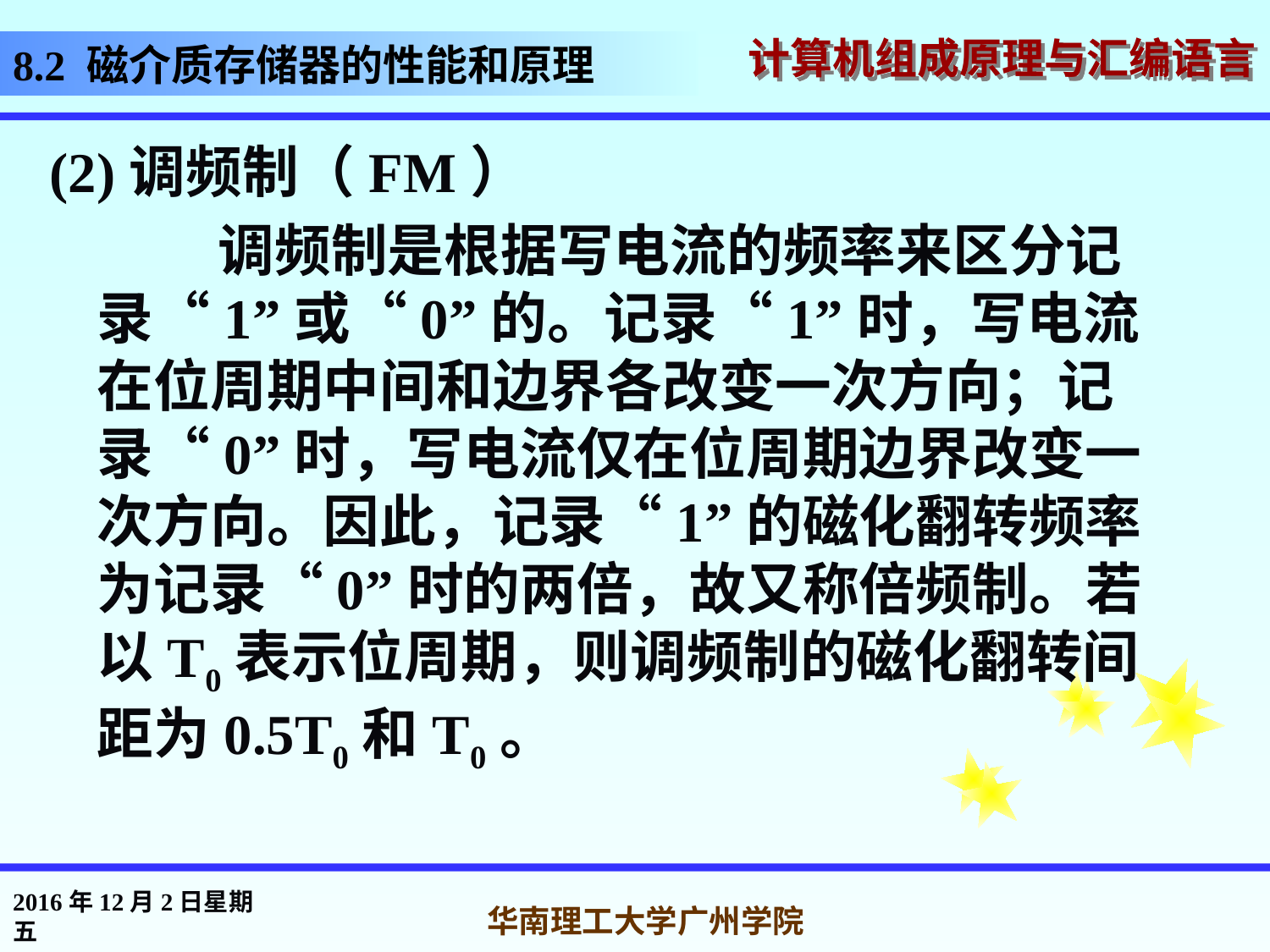

# 8.2 磁介质存储器的性能和原理
(2)调频制（FM）
            调频制是根据写电流的频率来区分记录“1”或“0”的。记录“1”时，写电流在位周期中间和边界各改变一次方向；记录“0”时，写电流仅在位周期边界改变一次方向。因此，记录“1”的磁化翻转频率为记录“0”时的两倍，故又称倍频制。若以T0表示位周期，则调频制的磁化翻转间距为0.5T0和T0。
2016年12月2日星期五
华南理工大学广州学院